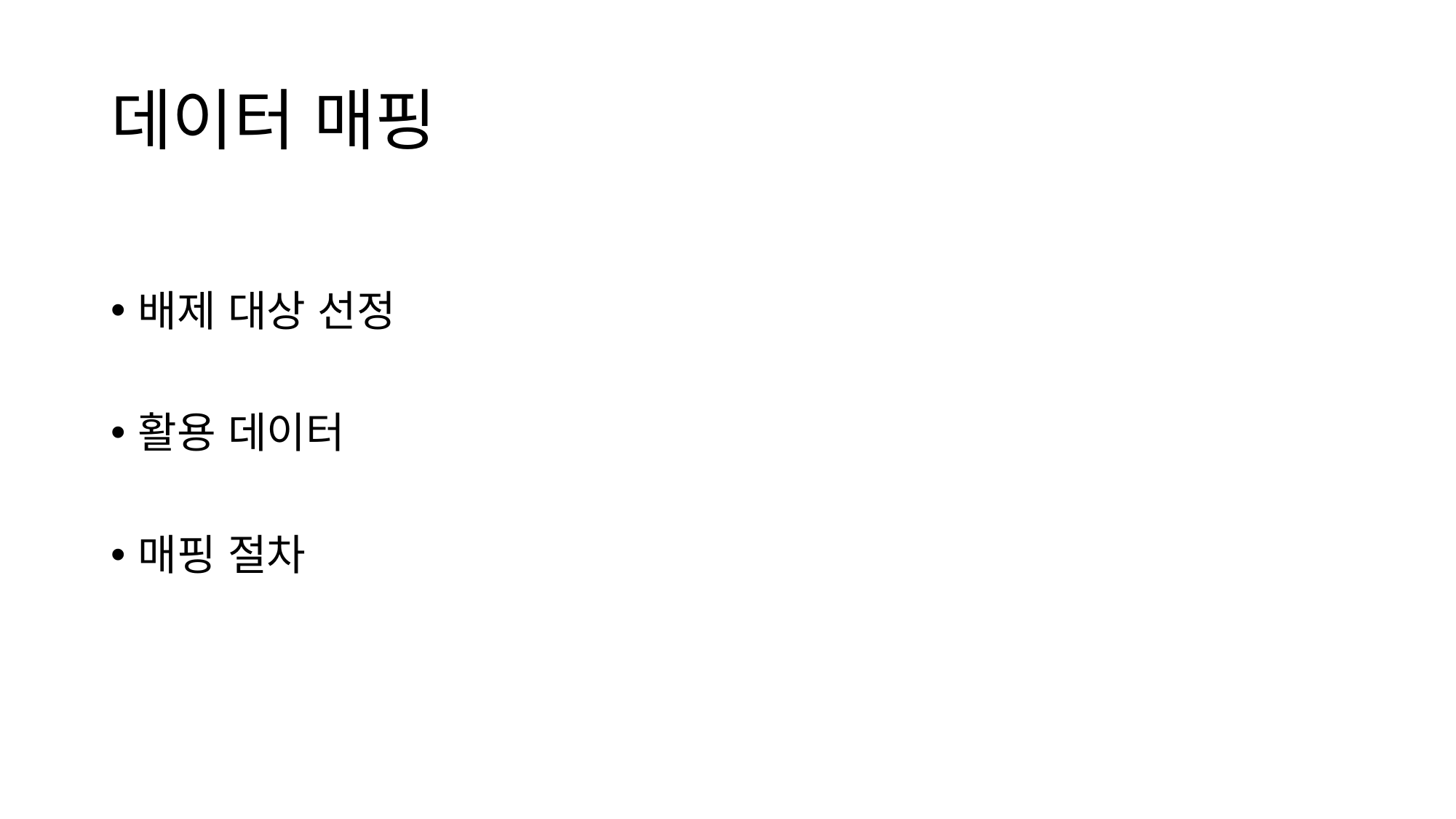

# 데이터 매핑

배제 대상 선정

활용 데이터

매핑 절차